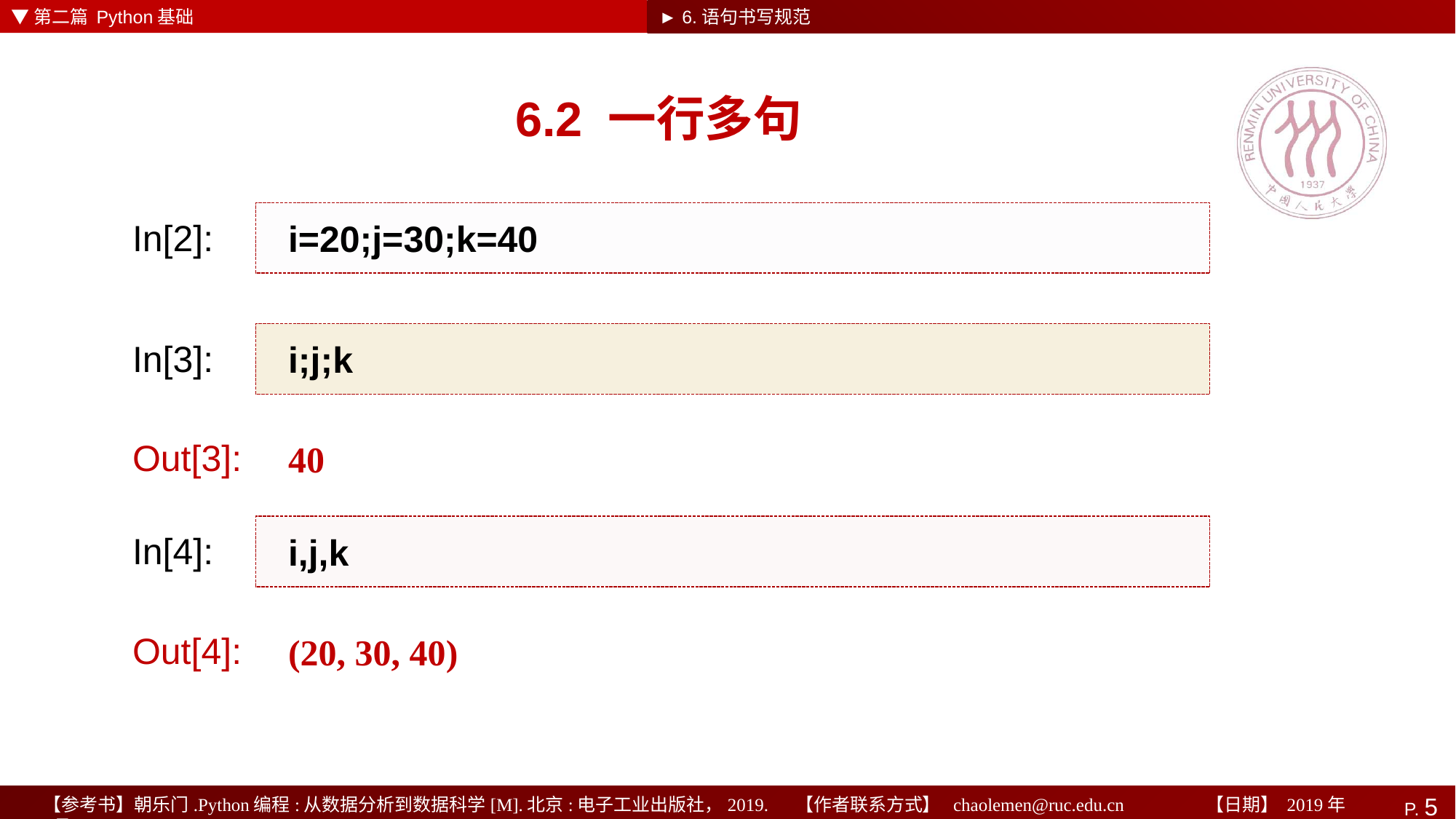

▼第二篇 Python基础
► 6.语句书写规范
# 6.2 一行多句
i=20;j=30;k=40
In[2]:
i;j;k
In[3]:
40
Out[3]:
i,j,k
In[4]:
(20, 30, 40)
Out[4]: